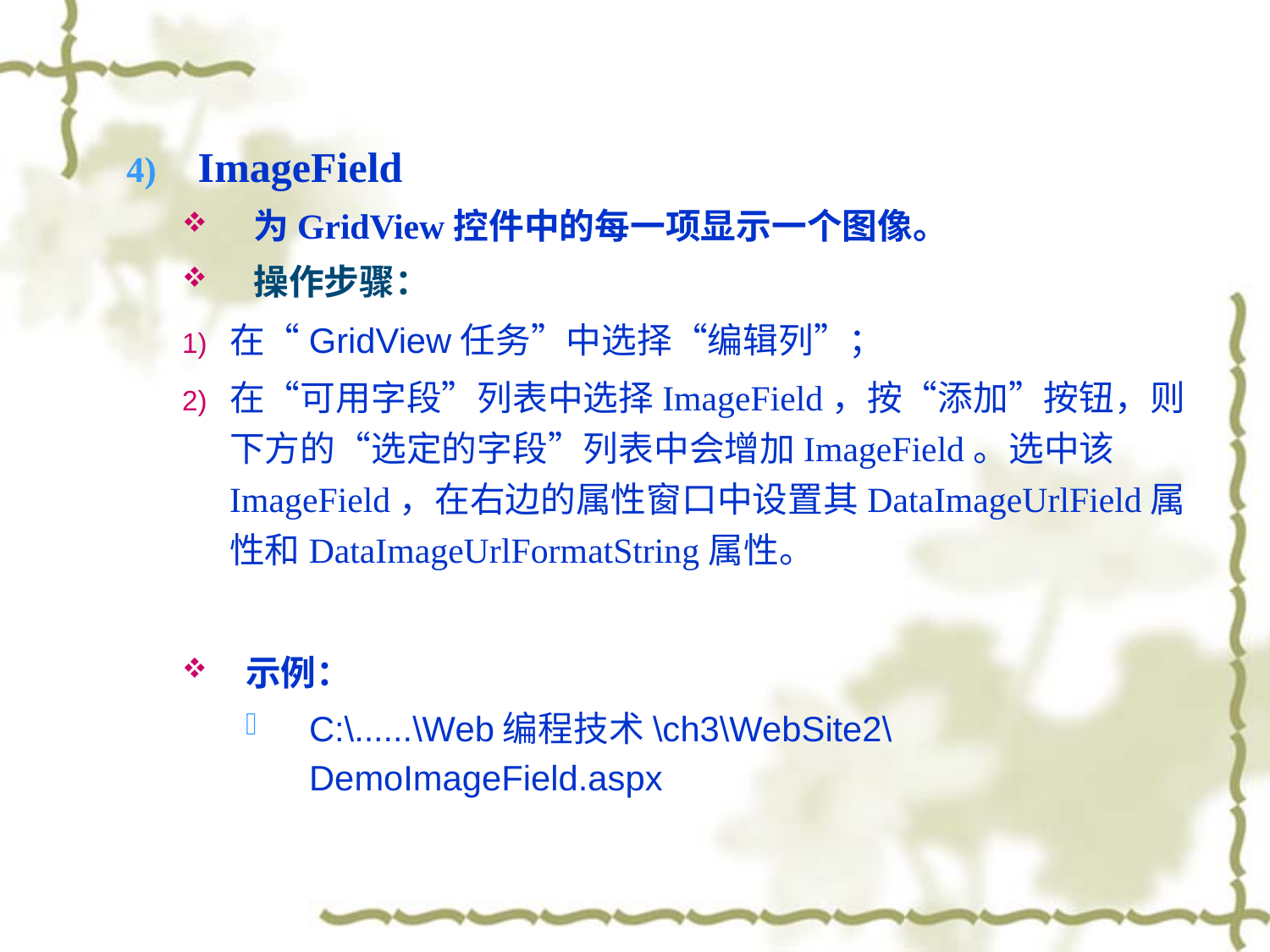

ImageField
为GridView控件中的每一项显示一个图像。
操作步骤：
在“GridView任务”中选择“编辑列”；
在“可用字段”列表中选择ImageField，按“添加”按钮，则下方的“选定的字段”列表中会增加ImageField。选中该ImageField，在右边的属性窗口中设置其DataImageUrlField属性和DataImageUrlFormatString属性。

示例：
C:\......\Web编程技术\ch3\WebSite2\ DemoImageField.aspx